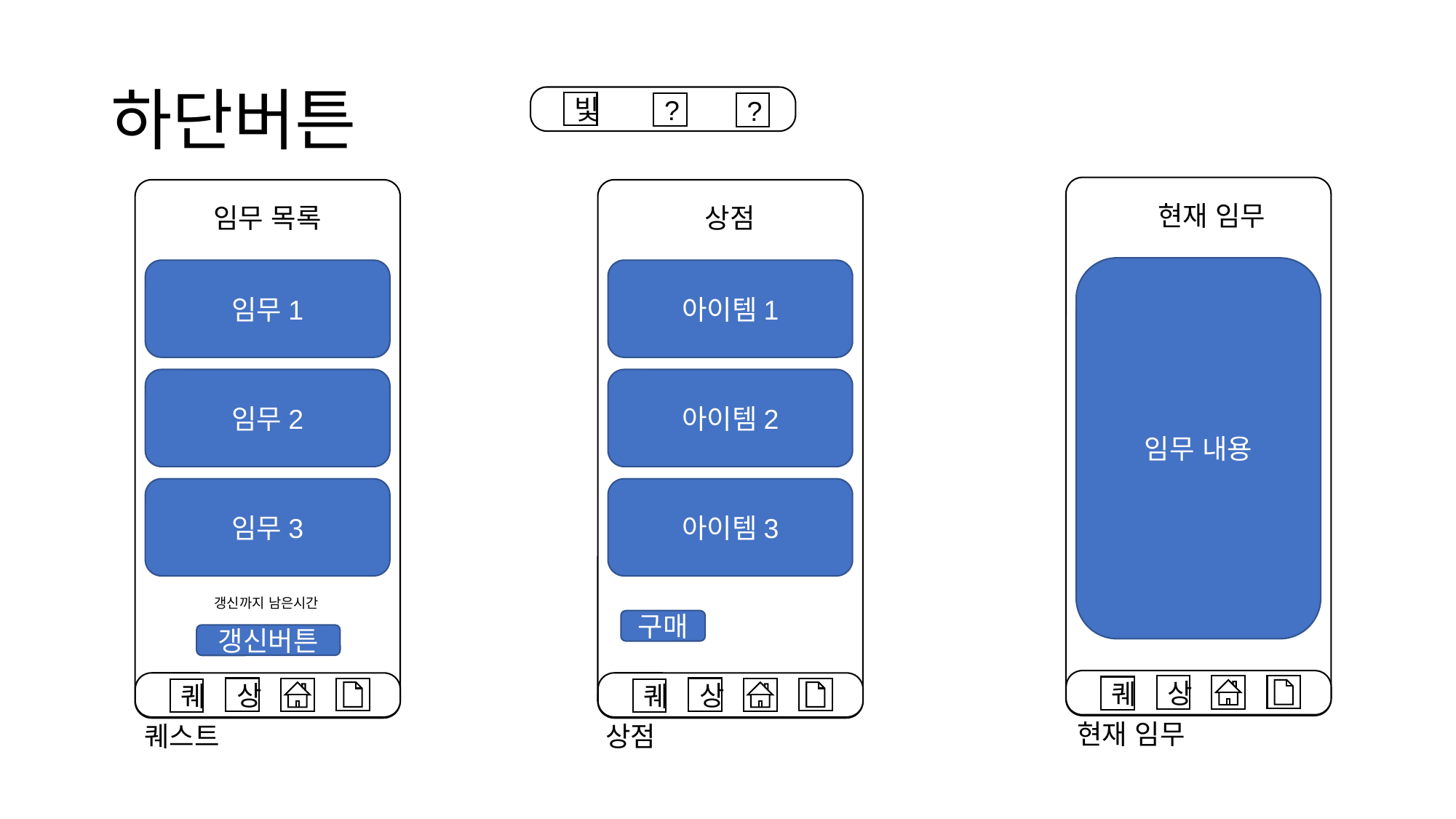

# 하단버튼

빛
?
?

현재 임무
임무 내용

상

퀘
현재 임무

임무 목록
임무1
임무2
임무3
갱신까지 남은시간
갱신버튼

상

퀘
퀘스트

상점
아이템1
아이템2
아이템3
구매

상

퀘
상점